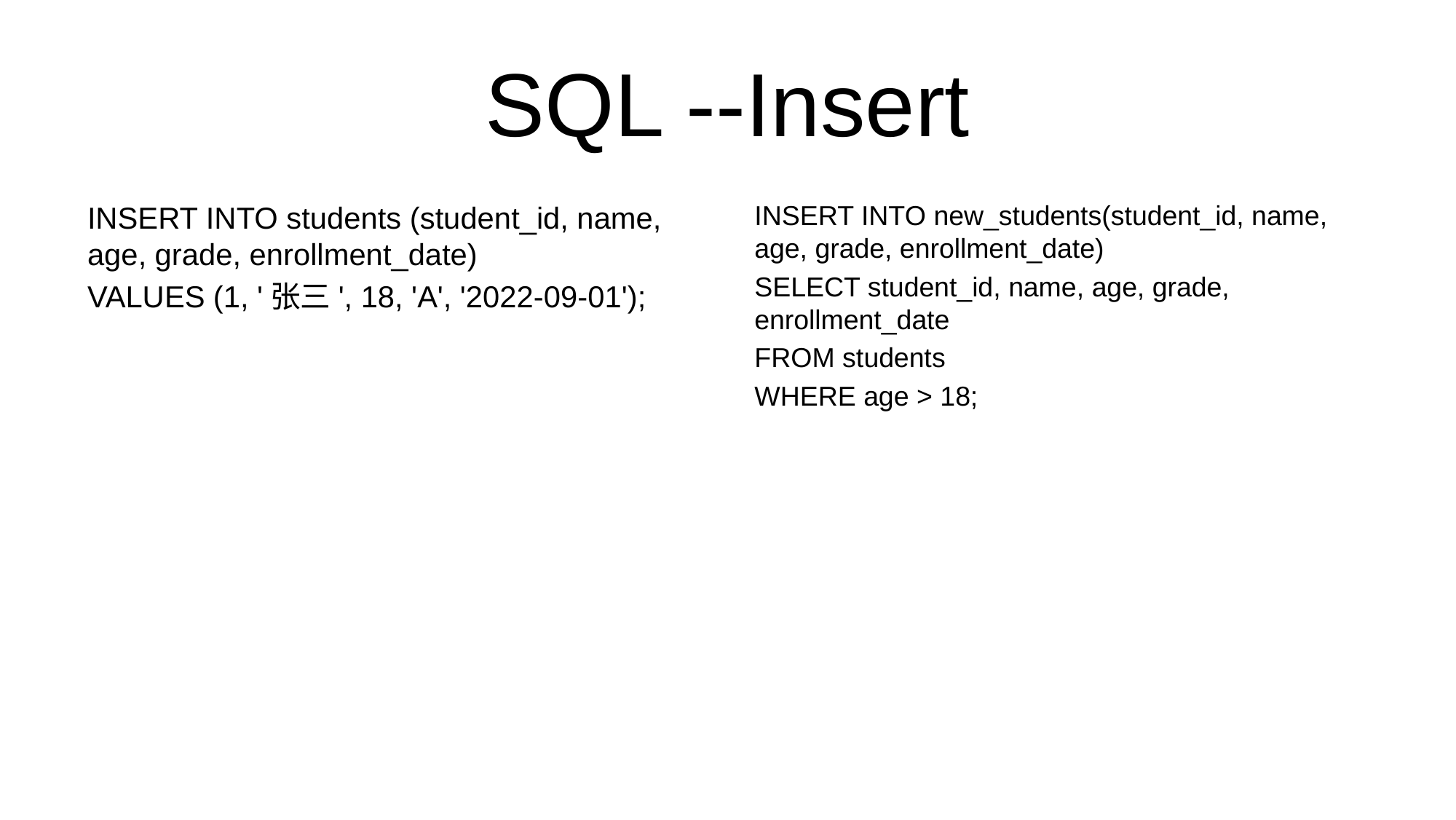

# SQL --Insert
INSERT INTO students (student_id, name, age, grade, enrollment_date)
VALUES (1, '张三', 18, 'A', '2022-09-01');
INSERT INTO new_students(student_id, name, age, grade, enrollment_date)
SELECT student_id, name, age, grade, enrollment_date
FROM students
WHERE age > 18;